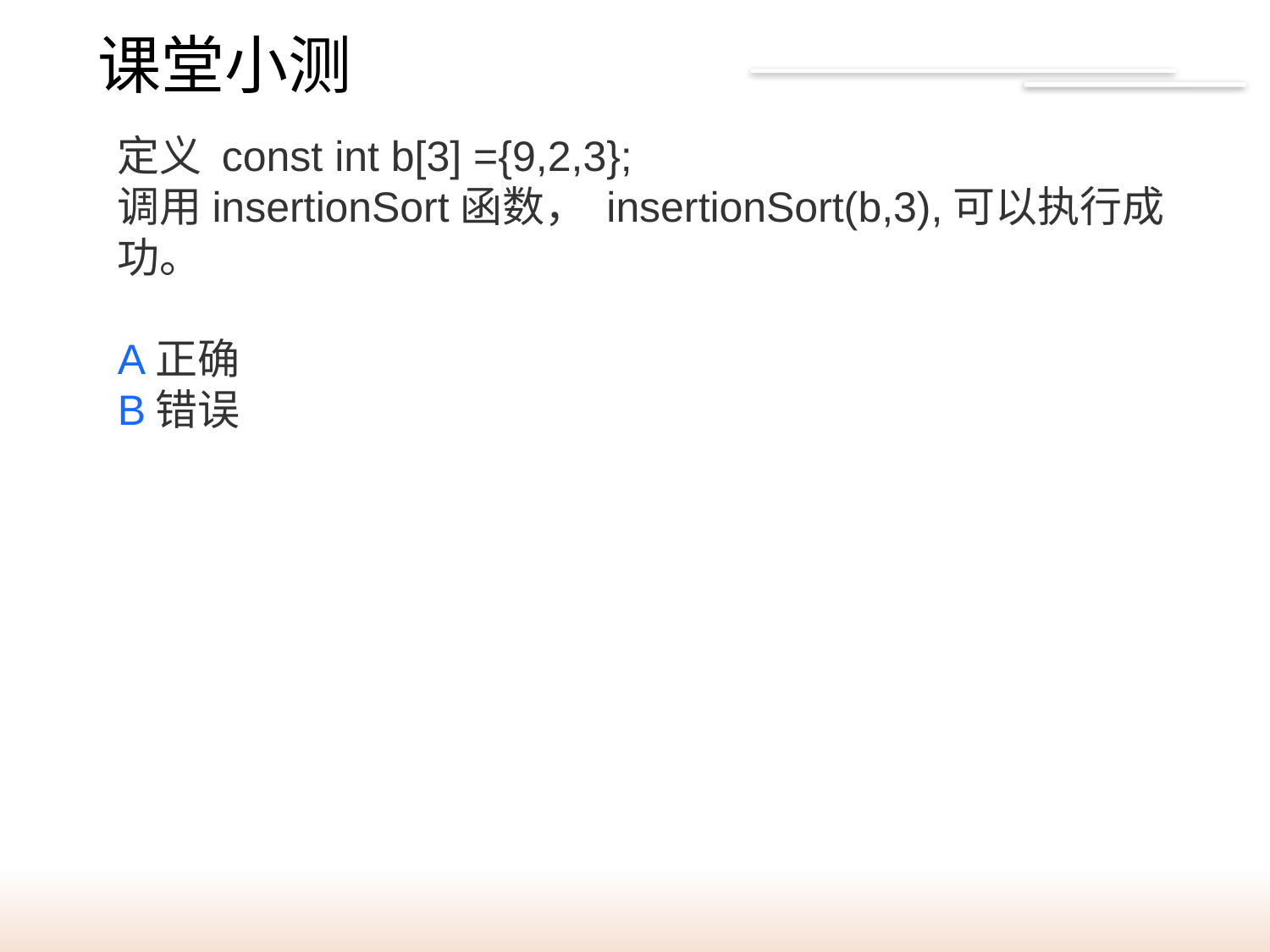

# 课堂小测
定义 const int b[3] ={9,2,3};
调用insertionSort函数， insertionSort(b,3),可以执行成功。

A正确
B错误